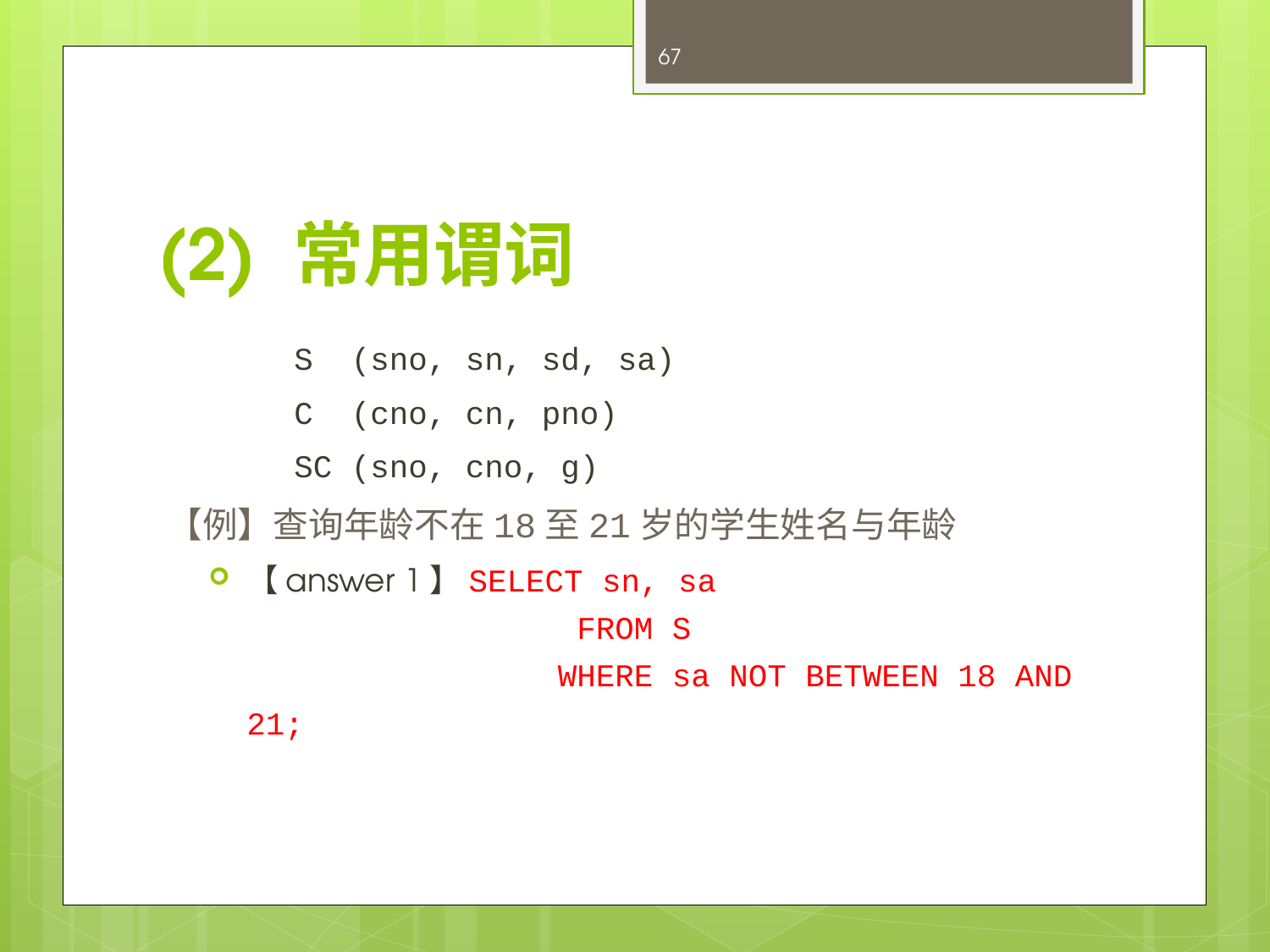

67
# (2) 常用谓词
	S  (sno, sn, sd, sa)
	C  (cno, cn, pno)
	SC (sno, cno, g)
【例】查询年龄不在18至21岁的学生姓名与年龄
【answer 1】SELECT sn, sa
		    FROM S
		   WHERE sa NOT BETWEEN 18 AND 21;